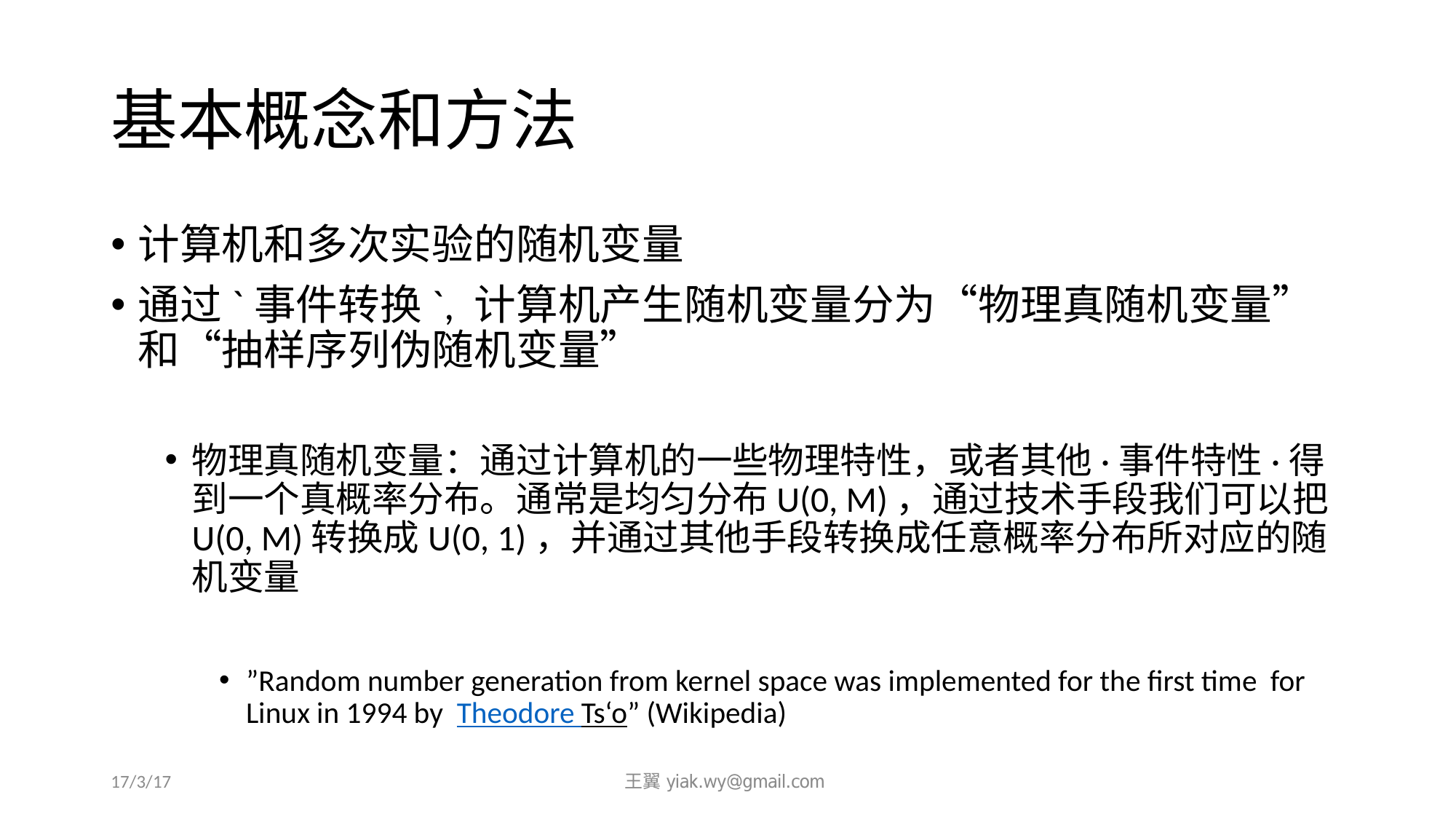

# 基本概念和方法
计算机和多次实验的随机变量
通过`事件转换`, 计算机产生随机变量分为“物理真随机变量”和“抽样序列伪随机变量”

物理真随机变量：通过计算机的一些物理特性，或者其他·事件特性·得到一个真概率分布。通常是均匀分布U(0, M)，通过技术手段我们可以把U(0, M)转换成U(0, 1)，并通过其他手段转换成任意概率分布所对应的随机变量

”Random number generation from kernel space was implemented for the first time  for Linux in 1994 by  Theodore Ts‘o” (Wikipedia)

17/3/17
王翼 yiak.wy@gmail.com